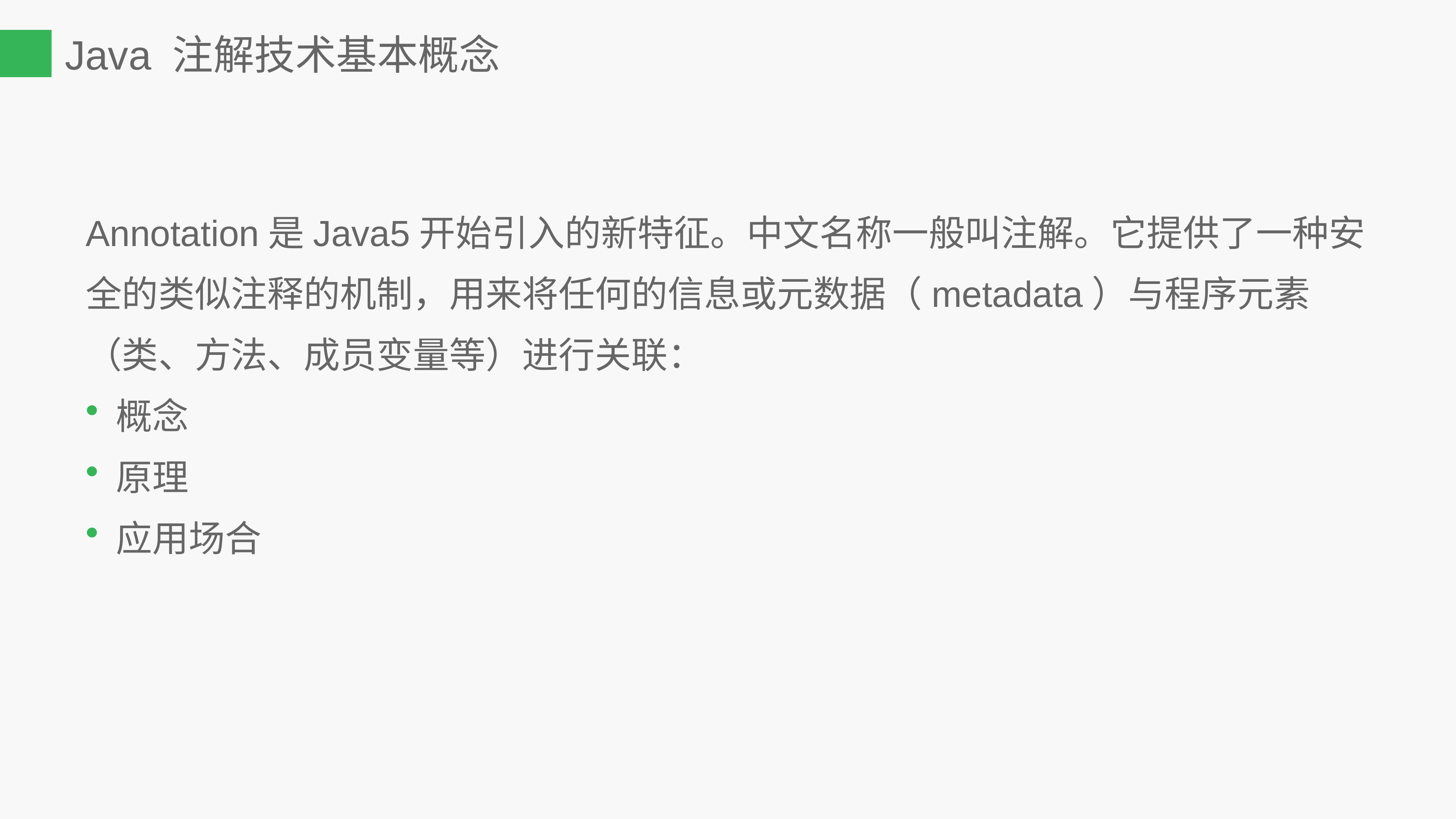

Java 注解技术基本概念

Annotation是Java5开始引入的新特征。中文名称一般叫注解。它提供了一种安全的类似注释的机制，用来将任何的信息或元数据（metadata）与程序元素（类、方法、成员变量等）进行关联：
概念
原理
应用场合